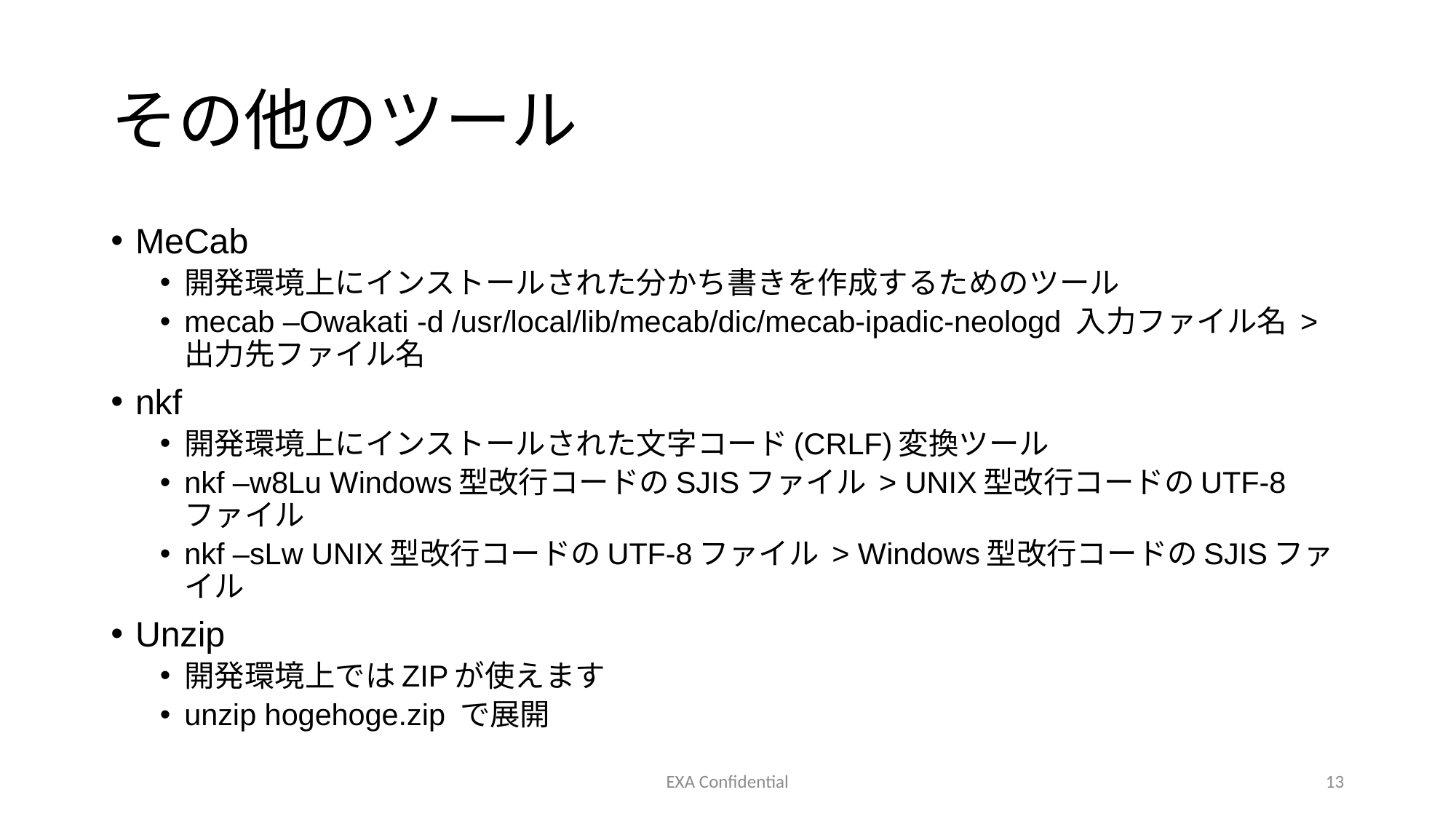

# その他のツール
MeCab
開発環境上にインストールされた分かち書きを作成するためのツール
mecab –Owakati -d /usr/local/lib/mecab/dic/mecab-ipadic-neologd 入力ファイル名 > 出力先ファイル名
nkf
開発環境上にインストールされた文字コード(CRLF)変換ツール
nkf –w8Lu Windows型改行コードのSJISファイル > UNIX型改行コードのUTF-8ファイル
nkf –sLw UNIX型改行コードのUTF-8ファイル > Windows型改行コードのSJISファイル
Unzip
開発環境上ではZIPが使えます
unzip hogehoge.zip で展開

EXA Confidential
13